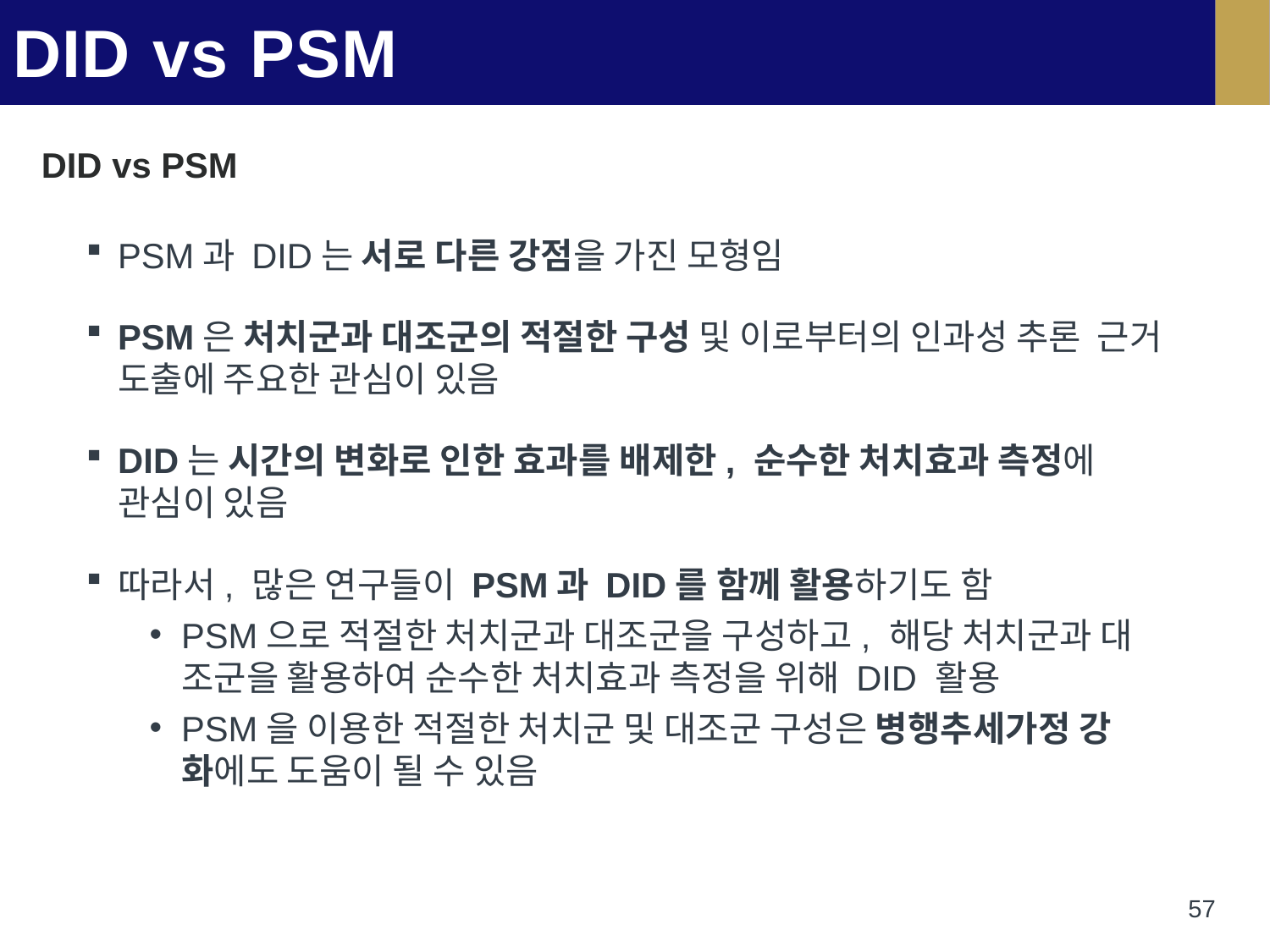

# DID vs PSM
DID vs PSM

PSM과 DID는 서로 다른 강점을 가진 모형임

PSM은 처치군과 대조군의 적절한 구성 및 이로부터의 인과성 추론  근거 도출에 주요한 관심이 있음

DID는 시간의 변화로 인한 효과를 배제한, 순수한 처치효과 측정에
관심이 있음

따라서, 많은 연구들이 PSM과 DID를 함께 활용하기도 함
PSM으로 적절한 처치군과 대조군을 구성하고, 해당 처치군과 대
조군을 활용하여 순수한 처치효과 측정을 위해 DID 활용
PSM을 이용한 적절한 처치군 및 대조군 구성은 병행추세가정 강  화에도 도움이 될 수 있음
57